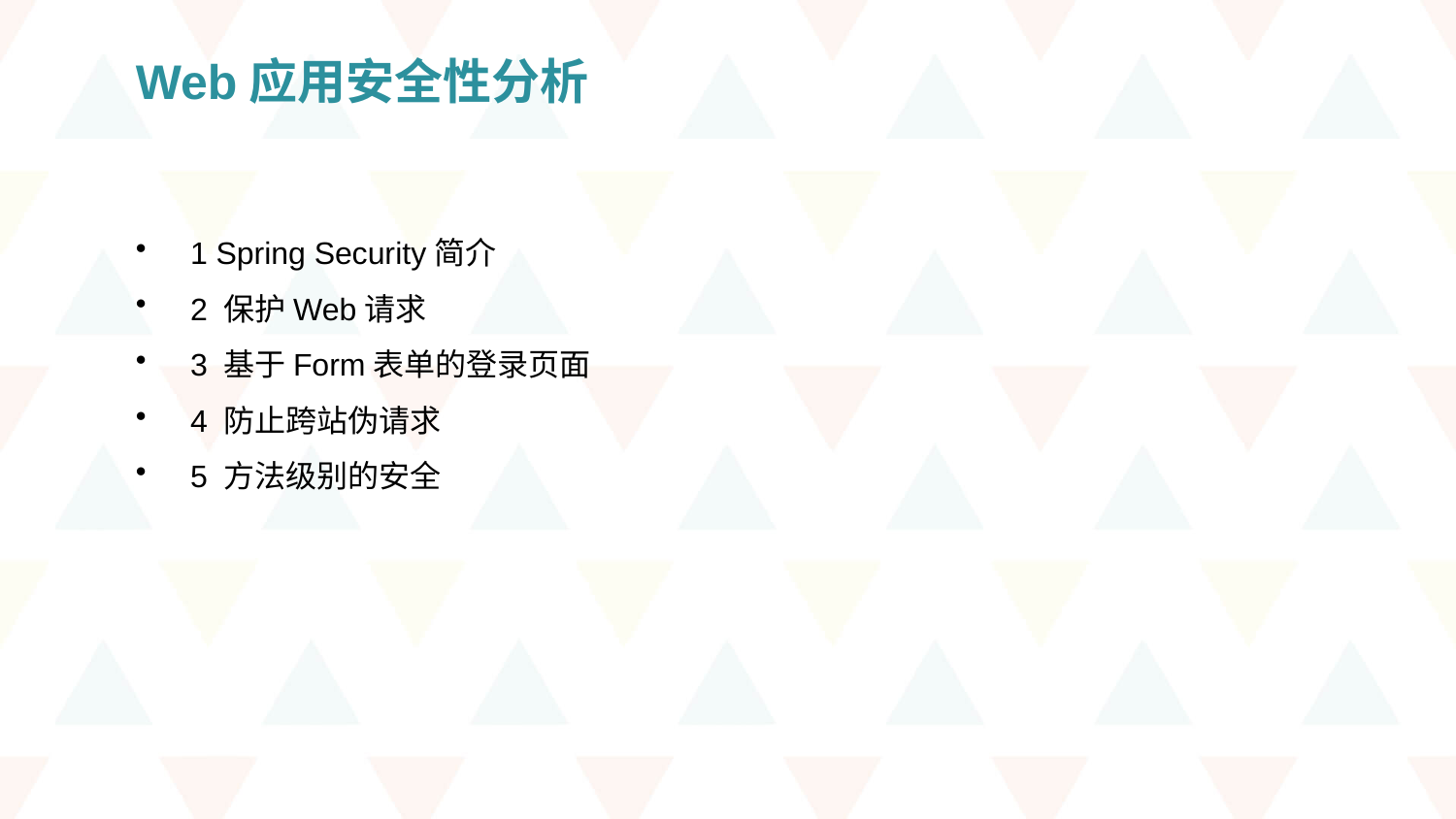

Web应用安全性分析
1 Spring Security简介
2 保护Web请求
3 基于Form表单的登录页面
4 防止跨站伪请求
5 方法级别的安全